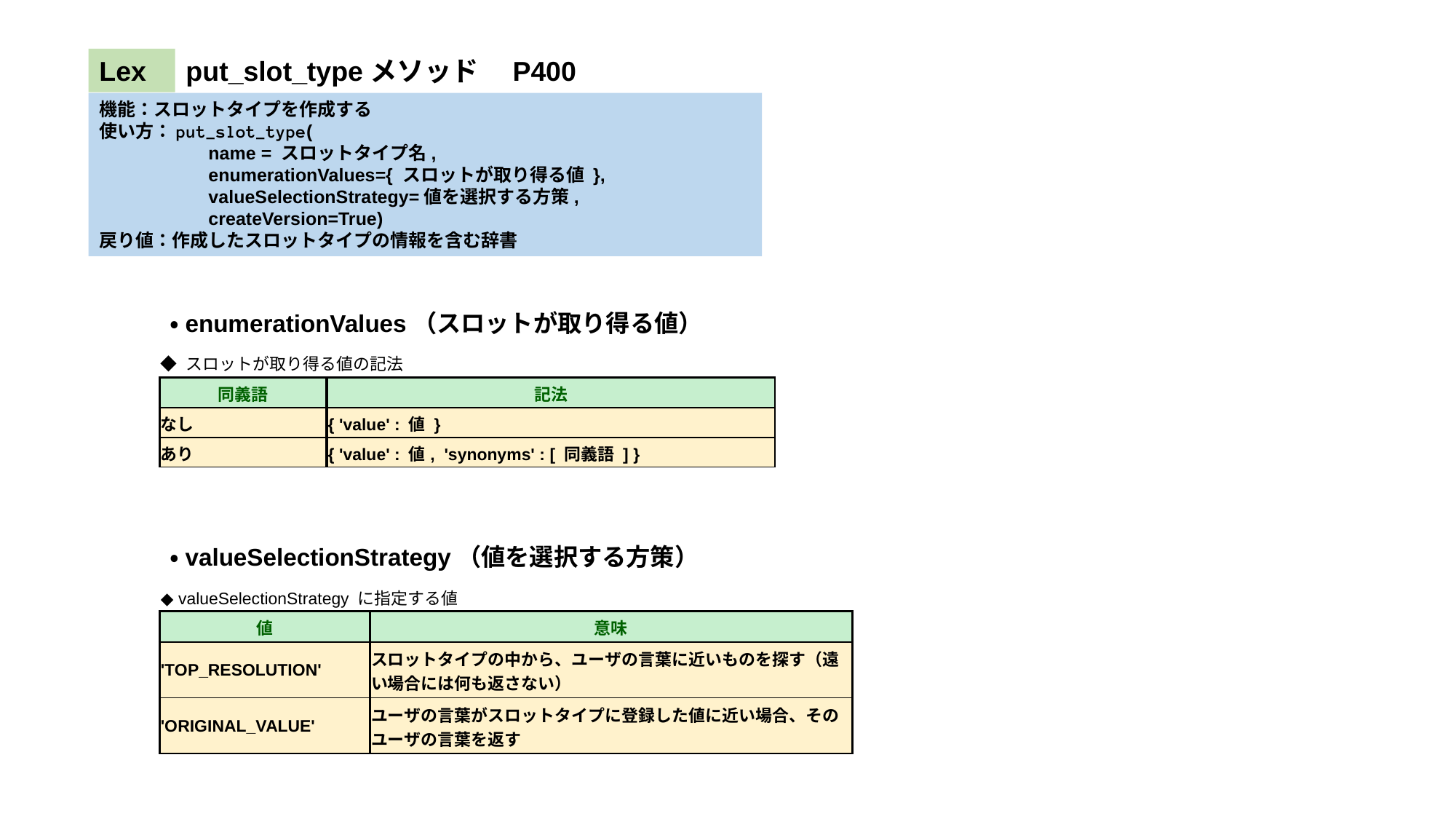

Lex
put_slot_typeメソッド　P400
機能：スロットタイプを作成する
使い方：put_slot_type(
	name = スロットタイプ名,
	enumerationValues={ スロットが取り得る値 },
	valueSelectionStrategy=値を選択する方策,
	createVersion=True)
戻り値：作成したスロットタイプの情報を含む辞書
・enumerationValues（スロットが取り得る値）
| ◆ スロットが取り得る値の記法 |  |
| --- | --- |
| 同義語 | 記法 |
| なし | { 'value' : 値 } |
| あり | { 'value' : 値, 'synonyms' : [ 同義語 ] } |
・valueSelectionStrategy（値を選択する方策）
| ◆ valueSelectionStrategy に指定する値 |  |
| --- | --- |
| 値 | 意味 |
| 'TOP\_RESOLUTION' | スロットタイプの中から、ユーザの言葉に近いものを探す（遠い場合には何も返さない） |
| 'ORIGINAL\_VALUE' | ユーザの言葉がスロットタイプに登録した値に近い場合、そのユーザの言葉を返す |